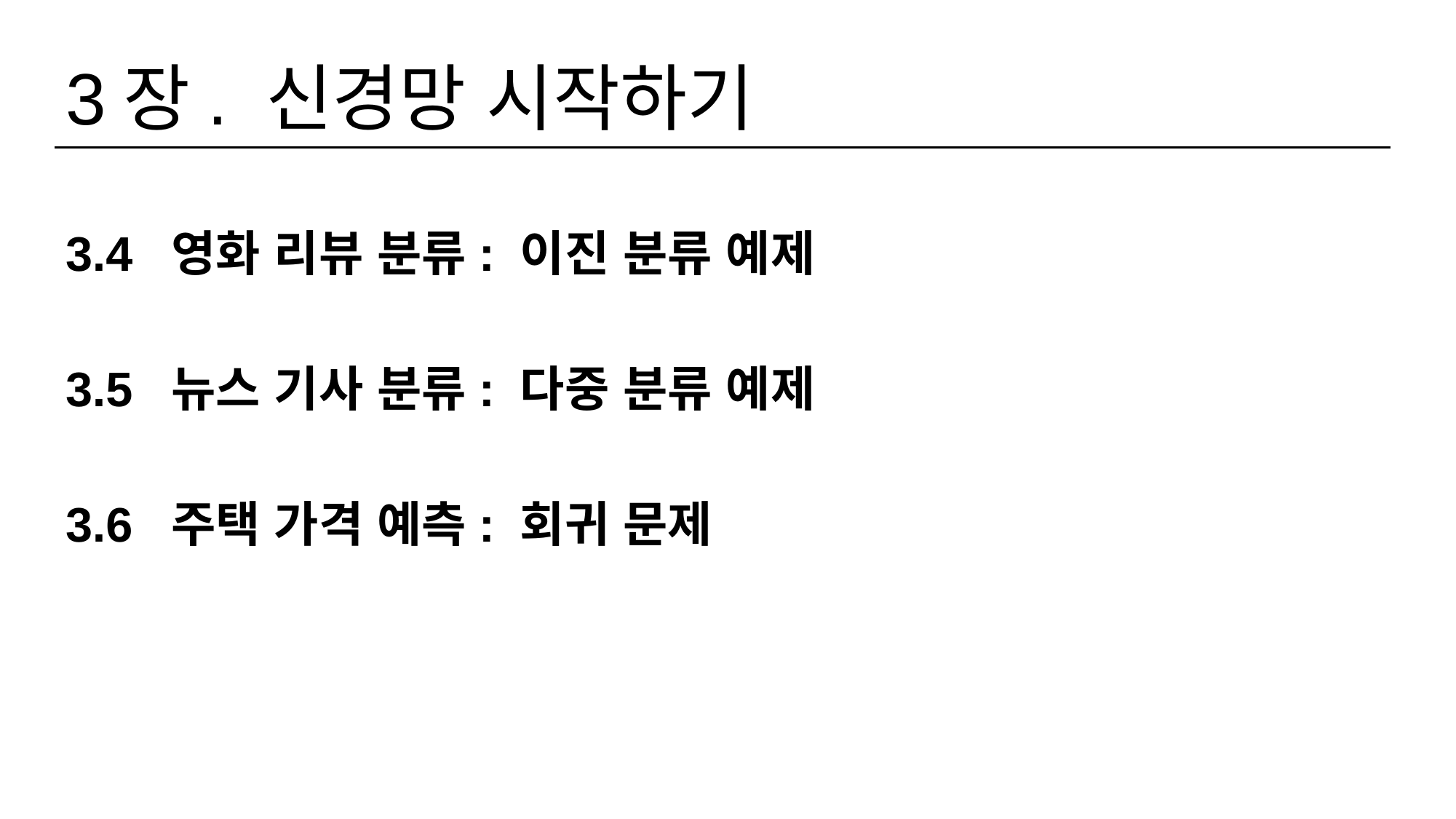

# 3장. 신경망 시작하기
3.4  영화 리뷰 분류: 이진 분류 예제

3.5  뉴스 기사 분류: 다중 분류 예제

3.6  주택 가격 예측: 회귀 문제